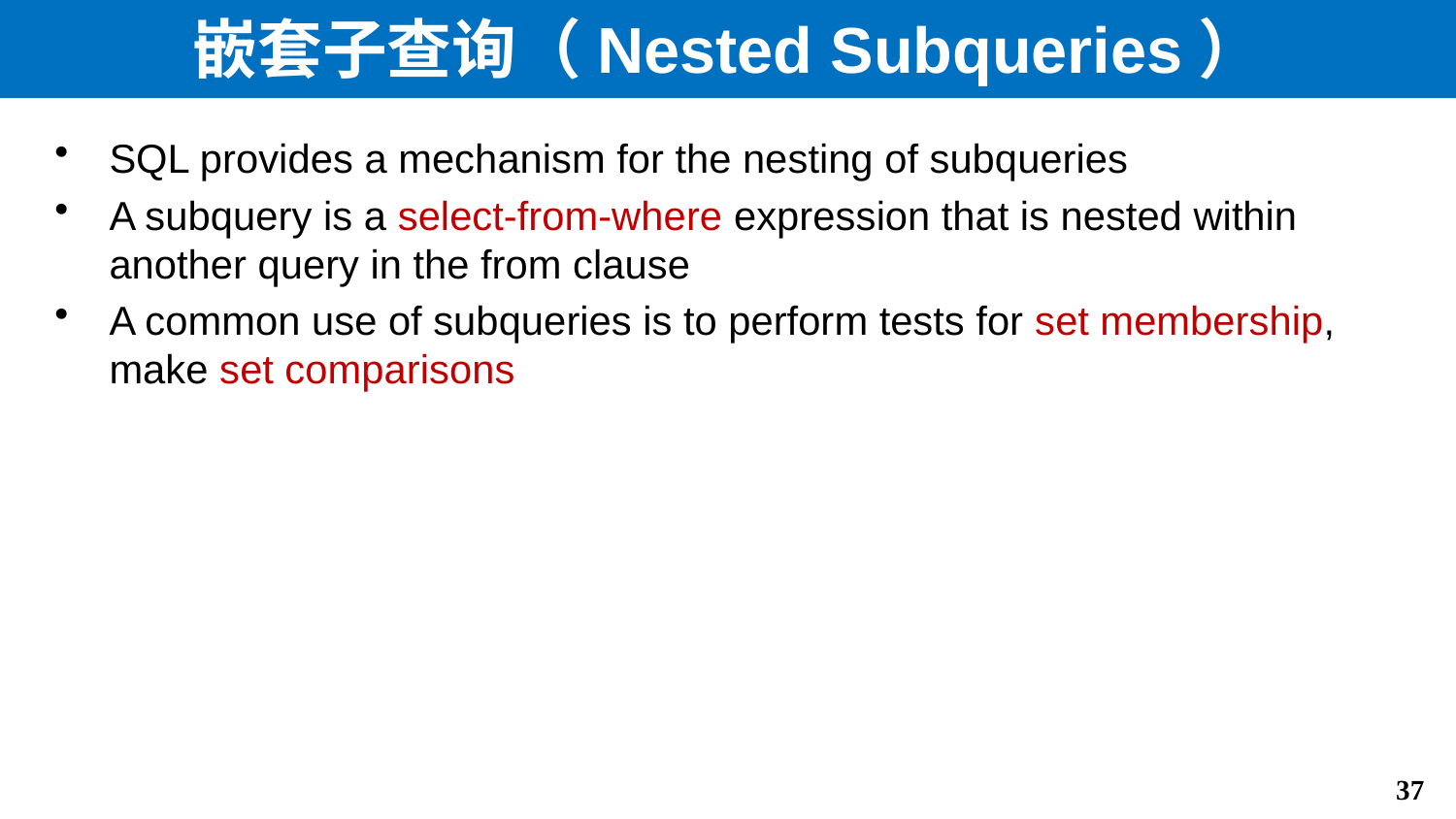

# 嵌套子查询（Nested Subqueries）
SQL provides a mechanism for the nesting of subqueries
A subquery is a select-from-where expression that is nested within another query in the from clause
A common use of subqueries is to perform tests for set membership, make set comparisons